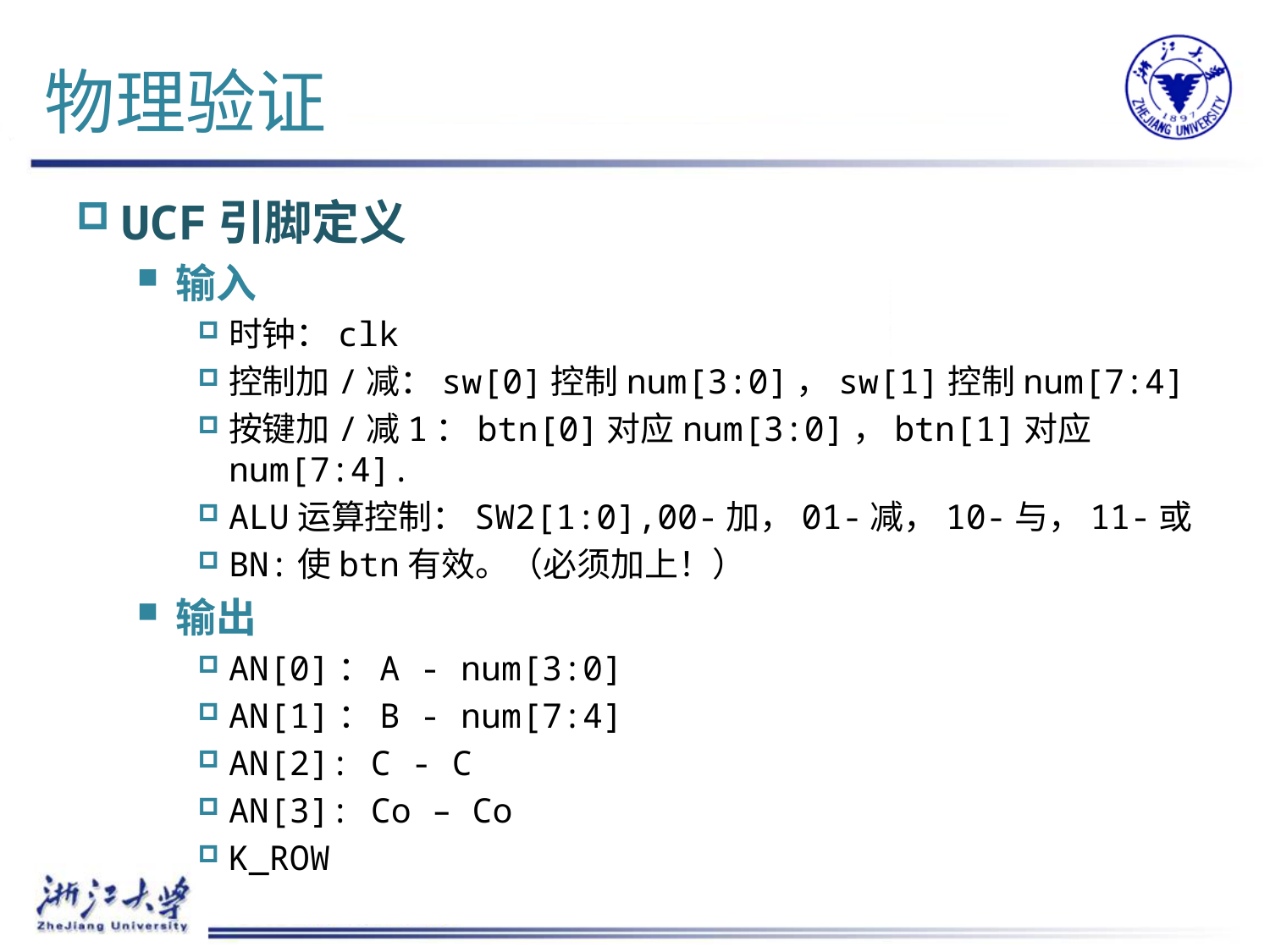

# 物理验证
UCF引脚定义
输入
时钟：clk
控制加/减：sw[0]控制num[3:0]，sw[1]控制num[7:4]
按键加/减1：btn[0]对应num[3:0]，btn[1]对应num[7:4].
ALU运算控制：SW2[1:0],00-加，01-减，10-与，11-或
BN:使btn有效。（必须加上！）
输出
AN[0]：A - num[3:0]
AN[1]：B - num[7:4]
AN[2]: C - C
AN[3]: Co – Co
K_ROW